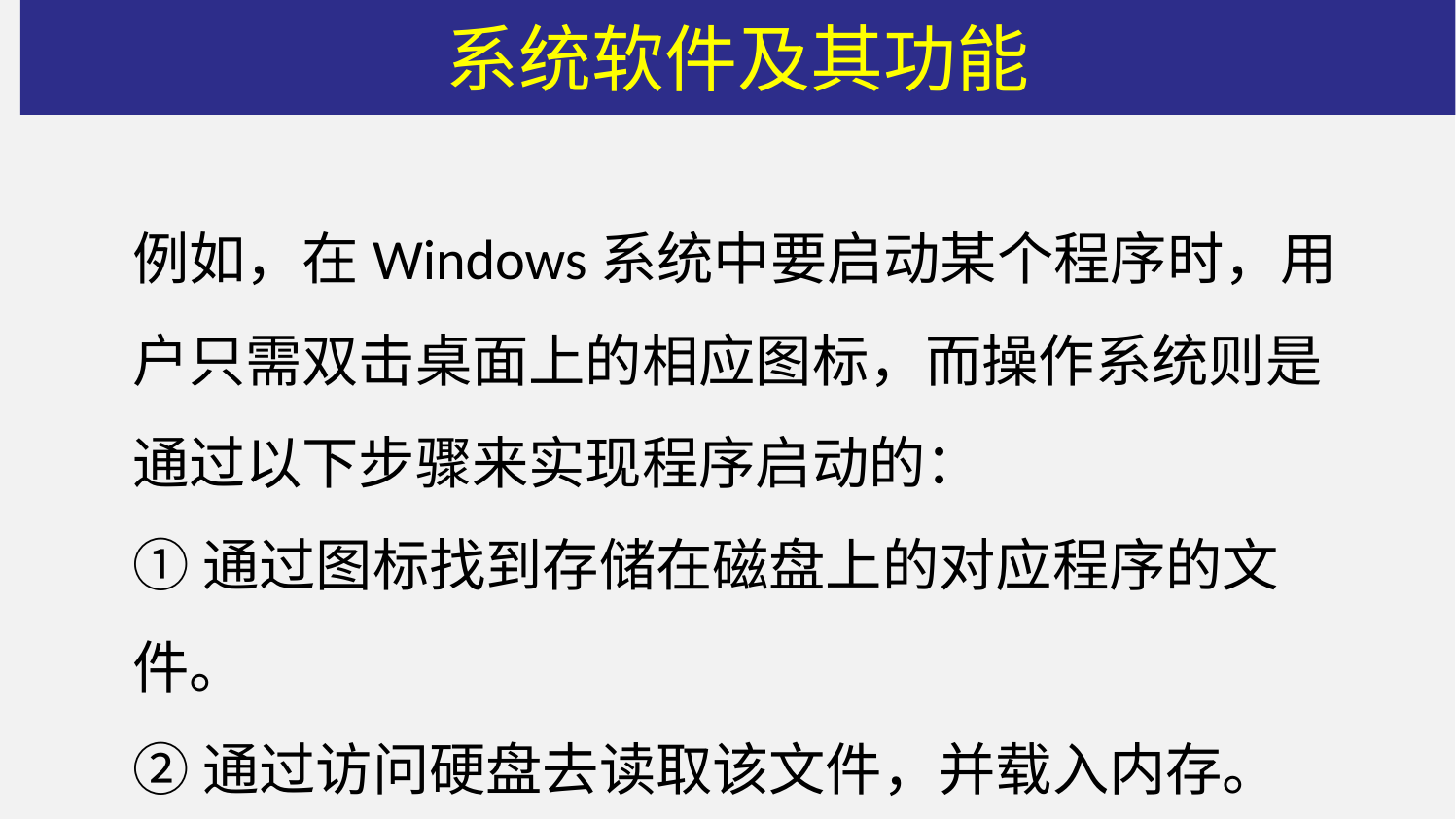

# 系统软件及其功能
例如，在Windows系统中要启动某个程序时，用户只需双击桌面上的相应图标，而操作系统则是通过以下步骤来实现程序启动的：
①通过图标找到存储在磁盘上的对应程序的文件。
②通过访问硬盘去读取该文件，并载入内存。
③运行该应用程序。